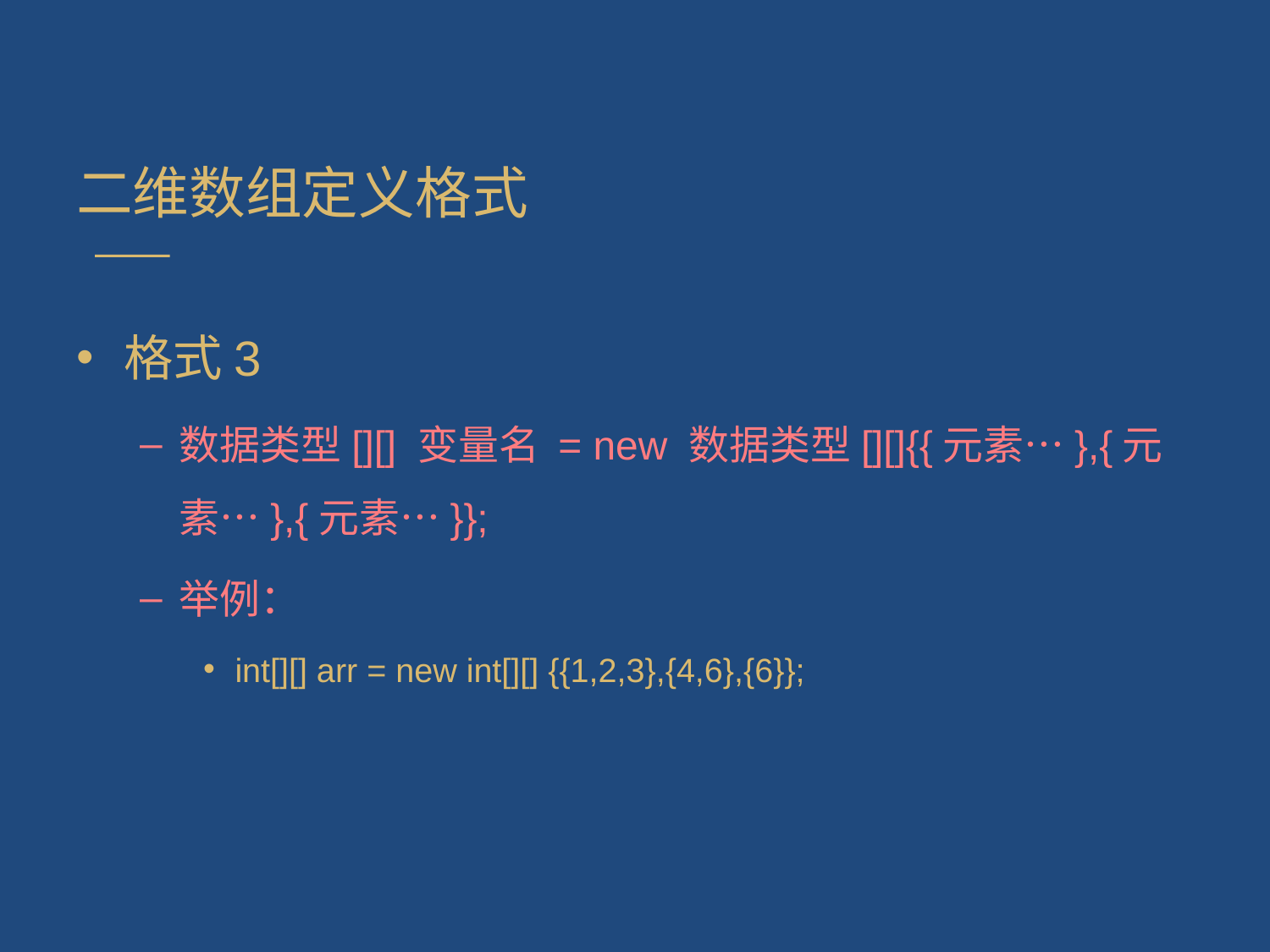

# 二维数组定义格式
格式3
数据类型[][] 变量名 = new 数据类型[][]{{元素…},{元素…},{元素…}};
举例：
int[][] arr = new int[][] {{1,2,3},{4,6},{6}};